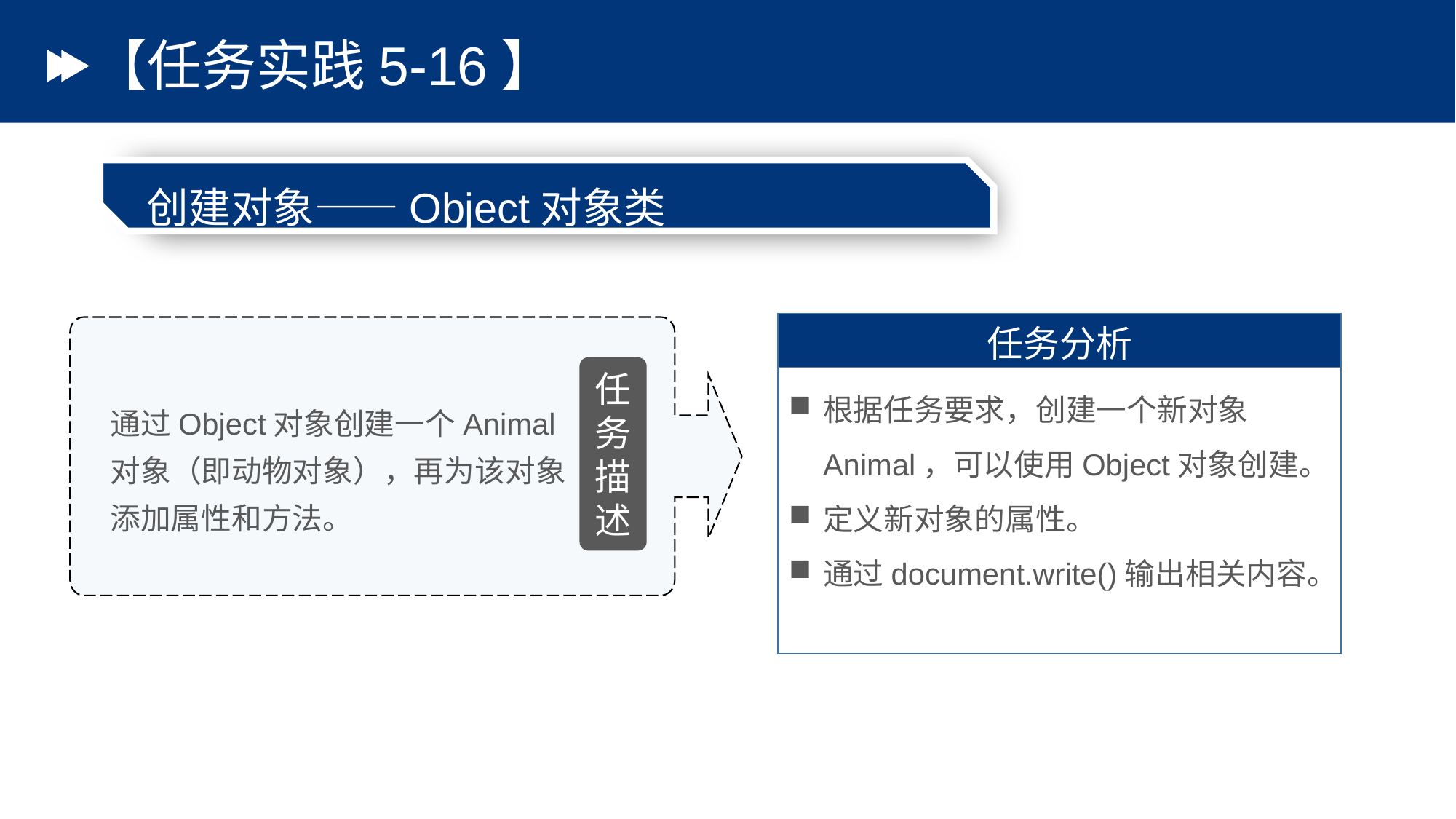

# 【任务实践5-16】
创建对象——Object对象类

任务分析
根据任务要求，创建一个新对象Animal，可以使用Object对象创建。
定义新对象的属性。
通过document.write()输出相关内容。

任务描述
通过Object对象创建一个Animal对象（即动物对象），再为该对象添加属性和方法。